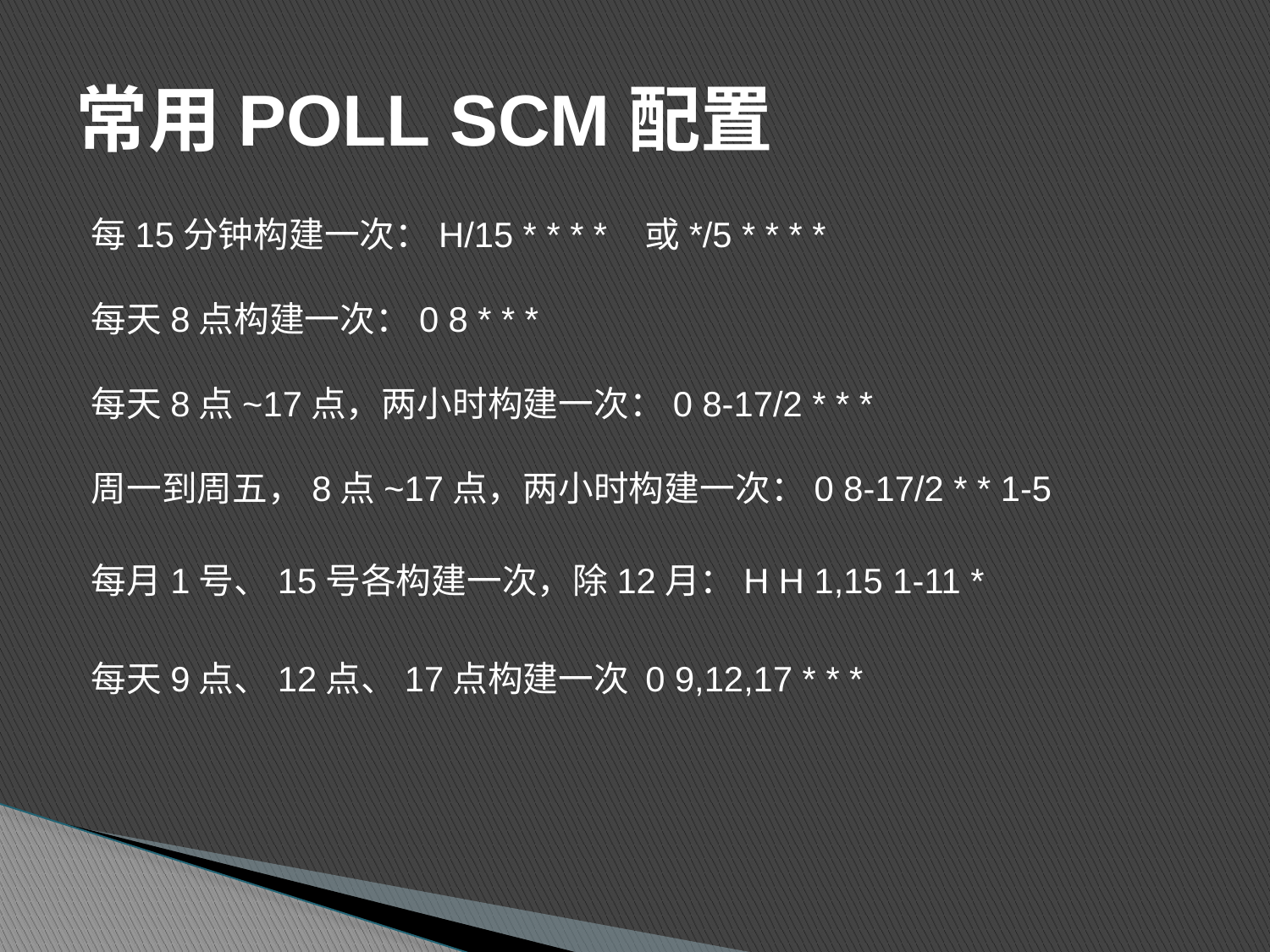

# 常用POLL SCM配置
每15分钟构建一次：H/15 * * * *   或*/5 * * * * 
每天8点构建一次：0 8 * * *
每天8点~17点，两小时构建一次：0 8-17/2 * * *
周一到周五，8点~17点，两小时构建一次：0 8-17/2 * * 1-5
每月1号、15号各构建一次，除12月：H H 1,15 1-11 *

每天9点、12点、17点构建一次 0 9,12,17 * * *